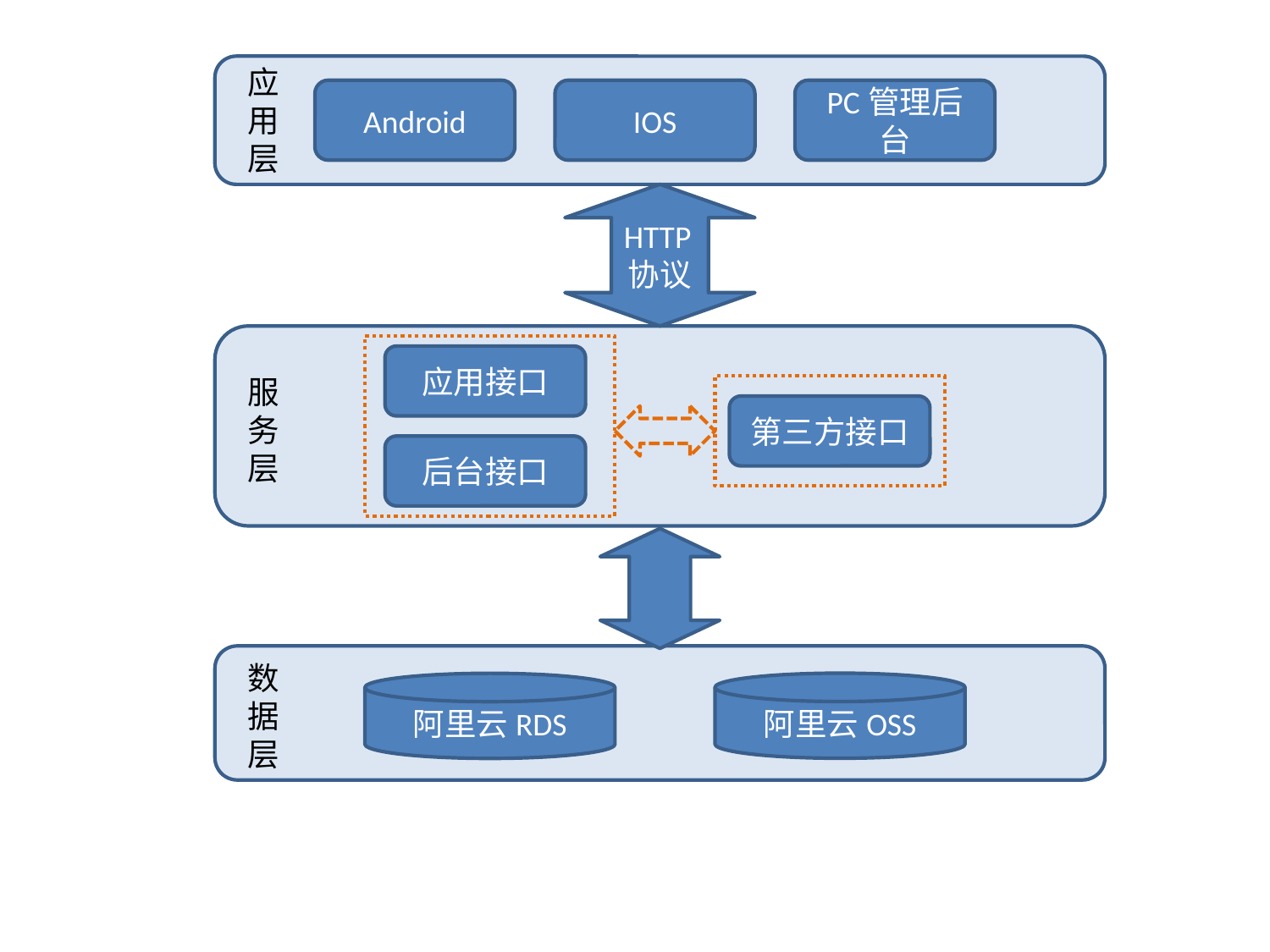

应用层
Android
IOS
PC管理后台
HTTP协议

应用接口
服务层

第三方接口
后台接口

数据层
阿里云OSS
阿里云RDS